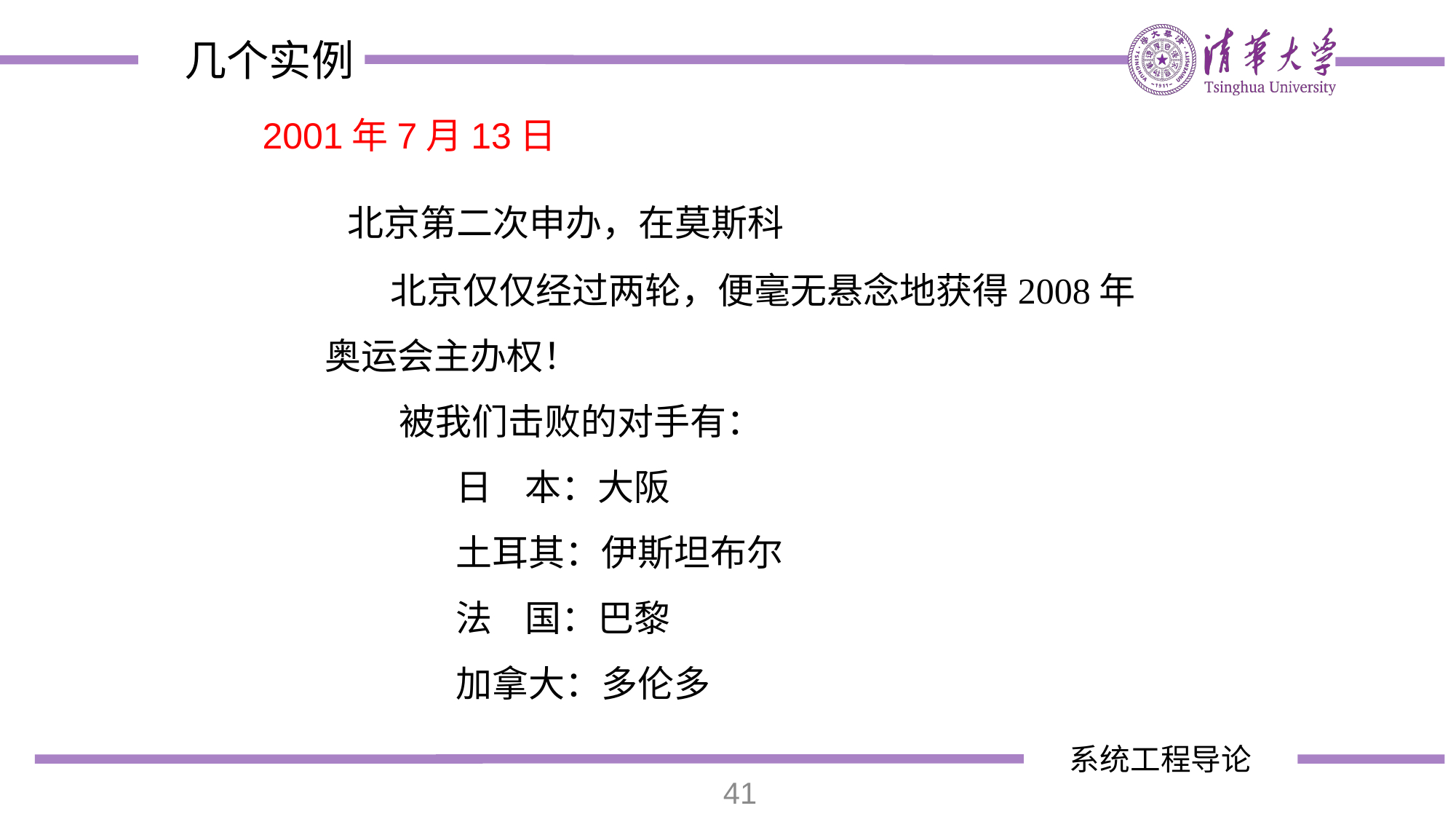

2001年7月13日
 北京第二次申办，在莫斯科
       北京仅仅经过两轮，便毫无悬念地获得2008年奥运会主办权！
        被我们击败的对手有：
               日    本：大阪
               土耳其：伊斯坦布尔
               法    国：巴黎
               加拿大：多伦多